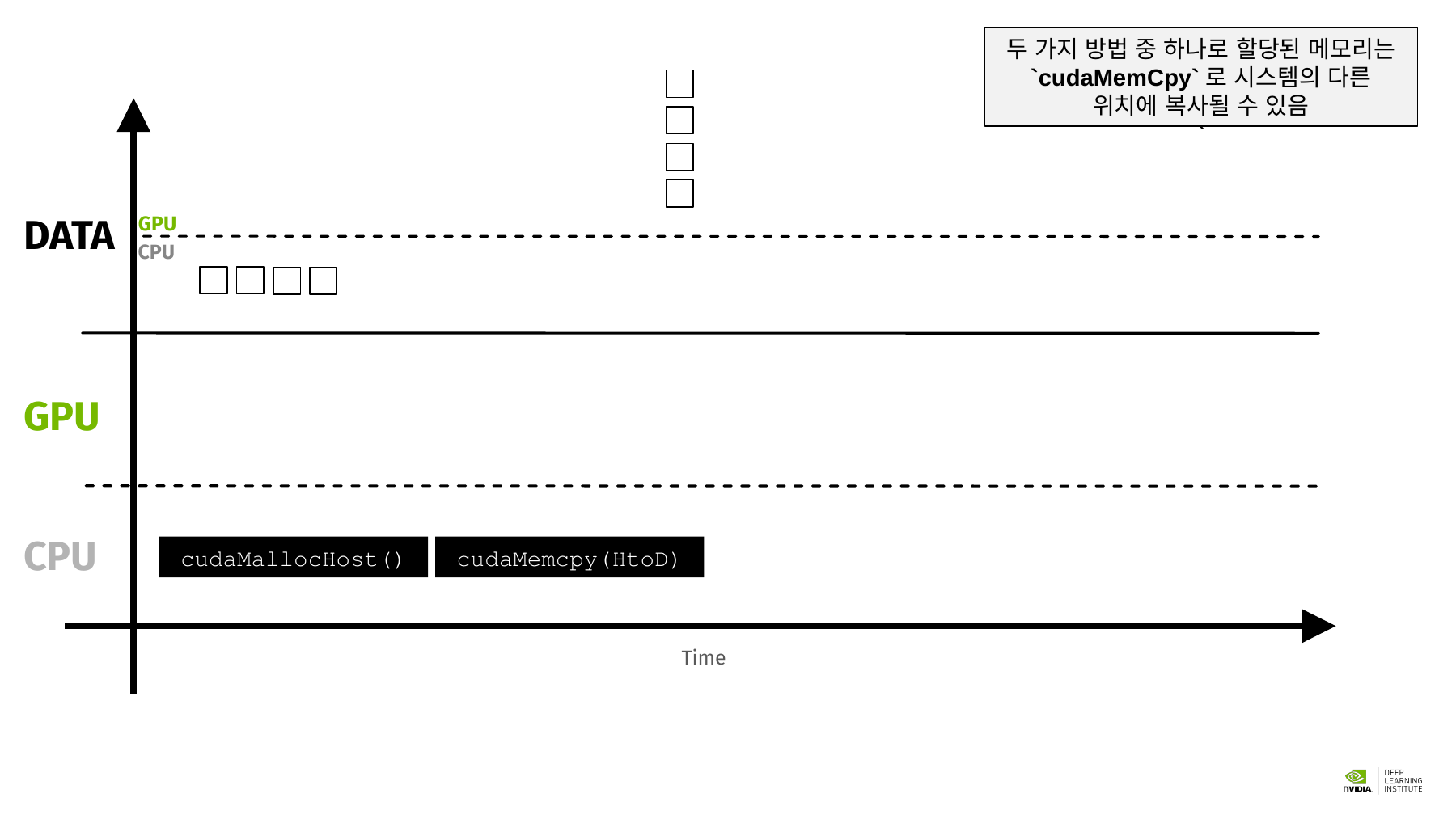

두 가지 방법 중 하나로 할당된 메모리는 `cudaMemCpy`로 시스템의 다른 위치에 복사될 수 있음
`

TIME
GPU
DATA
CPU

GPU
CPU
cudaMallocHost()
cudaMemcpy(HtoD)
Time